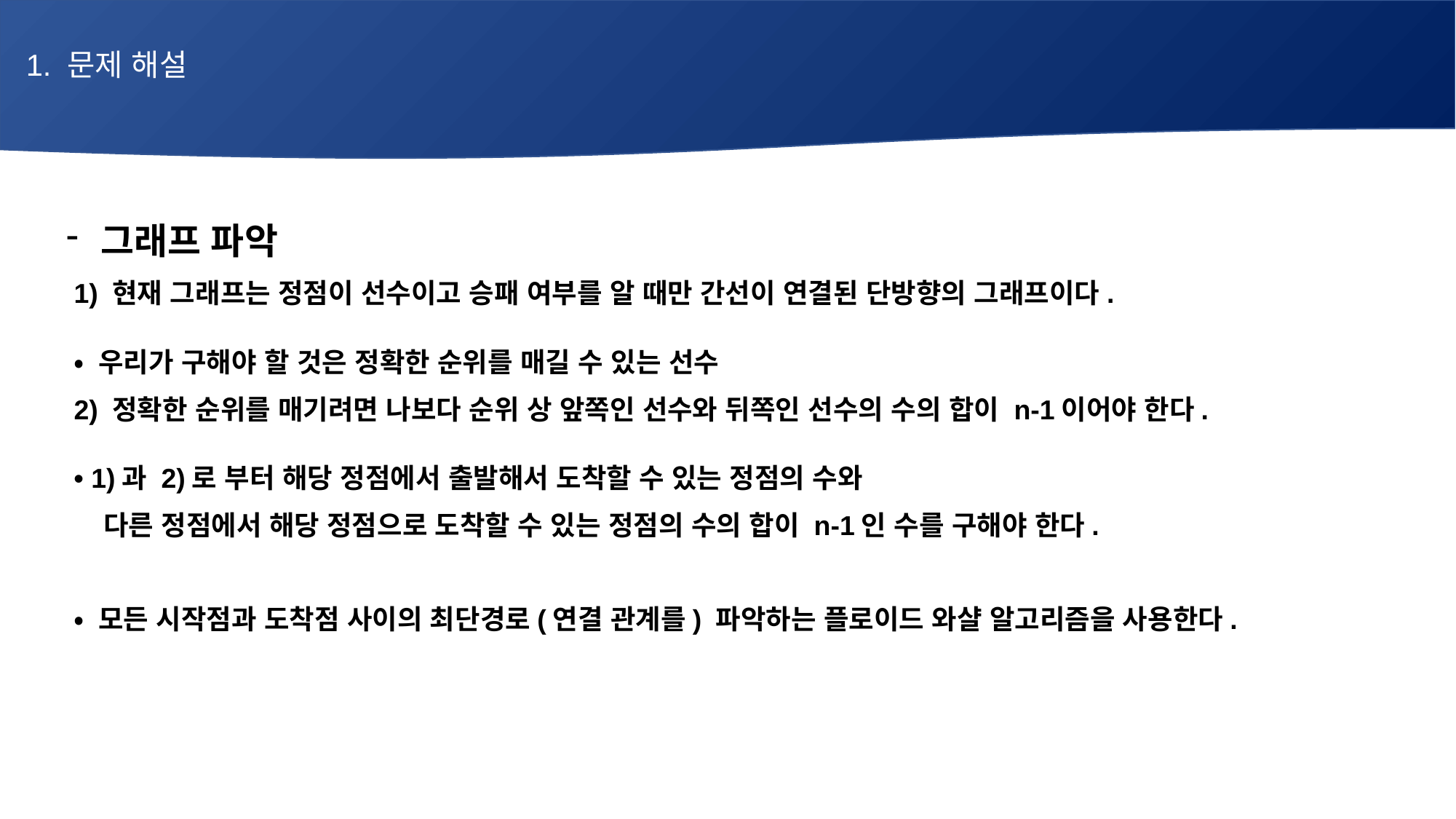

1. 문제 해설
# 매주 1 과제 LV2
그래프 파악
 1) 현재 그래프는 정점이 선수이고 승패 여부를 알 때만 간선이 연결된 단방향의 그래프이다.

 • 우리가 구해야 할 것은 정확한 순위를 매길 수 있는 선수
 2) 정확한 순위를 매기려면 나보다 순위 상 앞쪽인 선수와 뒤쪽인 선수의 수의 합이 n-1이어야 한다.

 • 1)과 2)로 부터 해당 정점에서 출발해서 도착할 수 있는 정점의 수와
    다른 정점에서 해당 정점으로 도착할 수 있는 정점의 수의 합이 n-1인 수를 구해야 한다.

 • 모든 시작점과 도착점 사이의 최단경로(연결 관계를) 파악하는 플로이드 와샬 알고리즘을 사용한다.